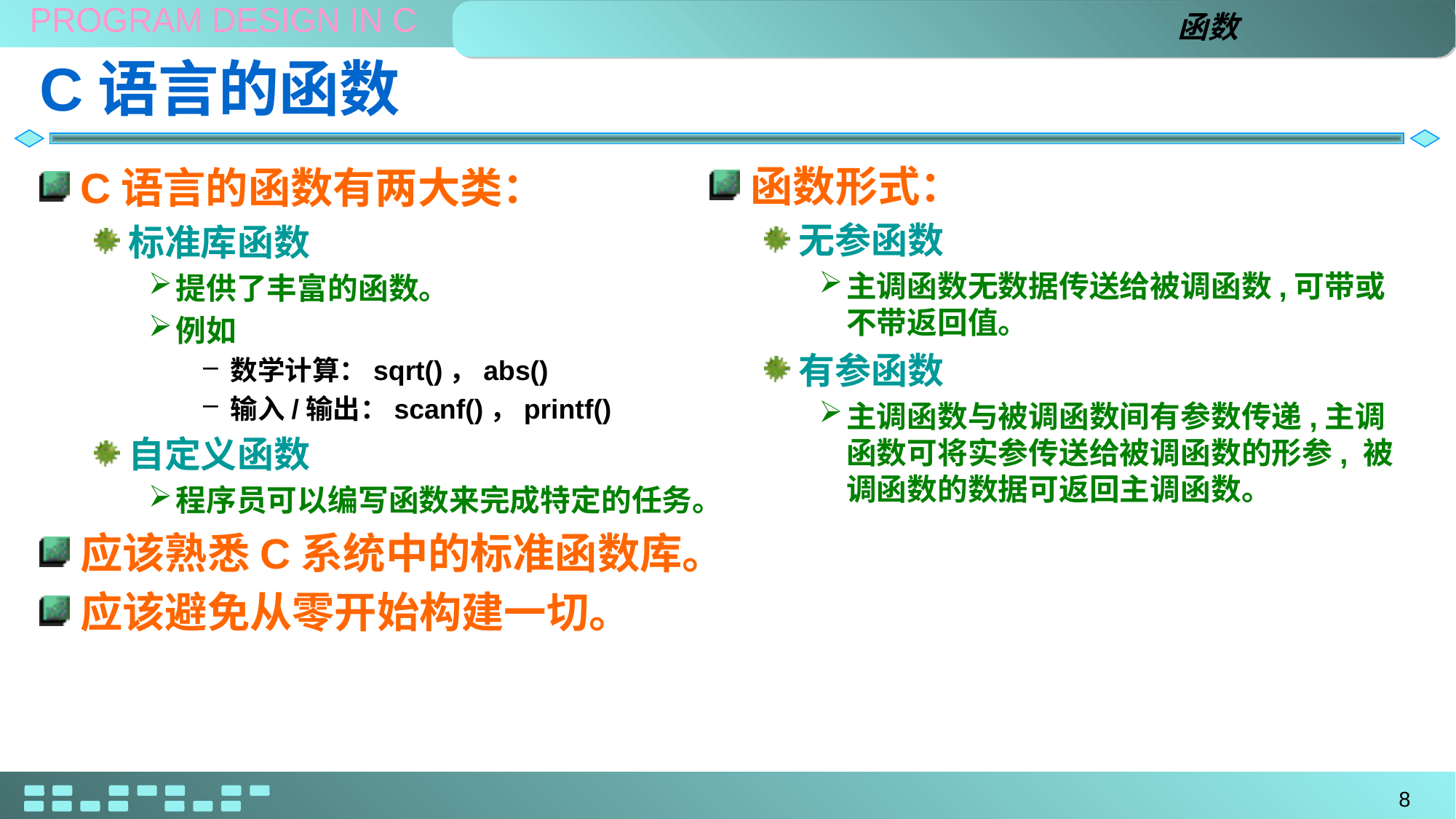

函数
# C语言的函数

函数形式：
无参函数
主调函数无数据传送给被调函数,可带或不带返回值。
有参函数
主调函数与被调函数间有参数传递,主调函数可将实参传送给被调函数的形参, 被调函数的数据可返回主调函数。
C语言的函数有两大类：
标准库函数
提供了丰富的函数。
例如
数学计算：sqrt()，abs()
输入/输出：scanf()，printf()
自定义函数
程序员可以编写函数来完成特定的任务。
应该熟悉C系统中的标准函数库。
应该避免从零开始构建一切。
8